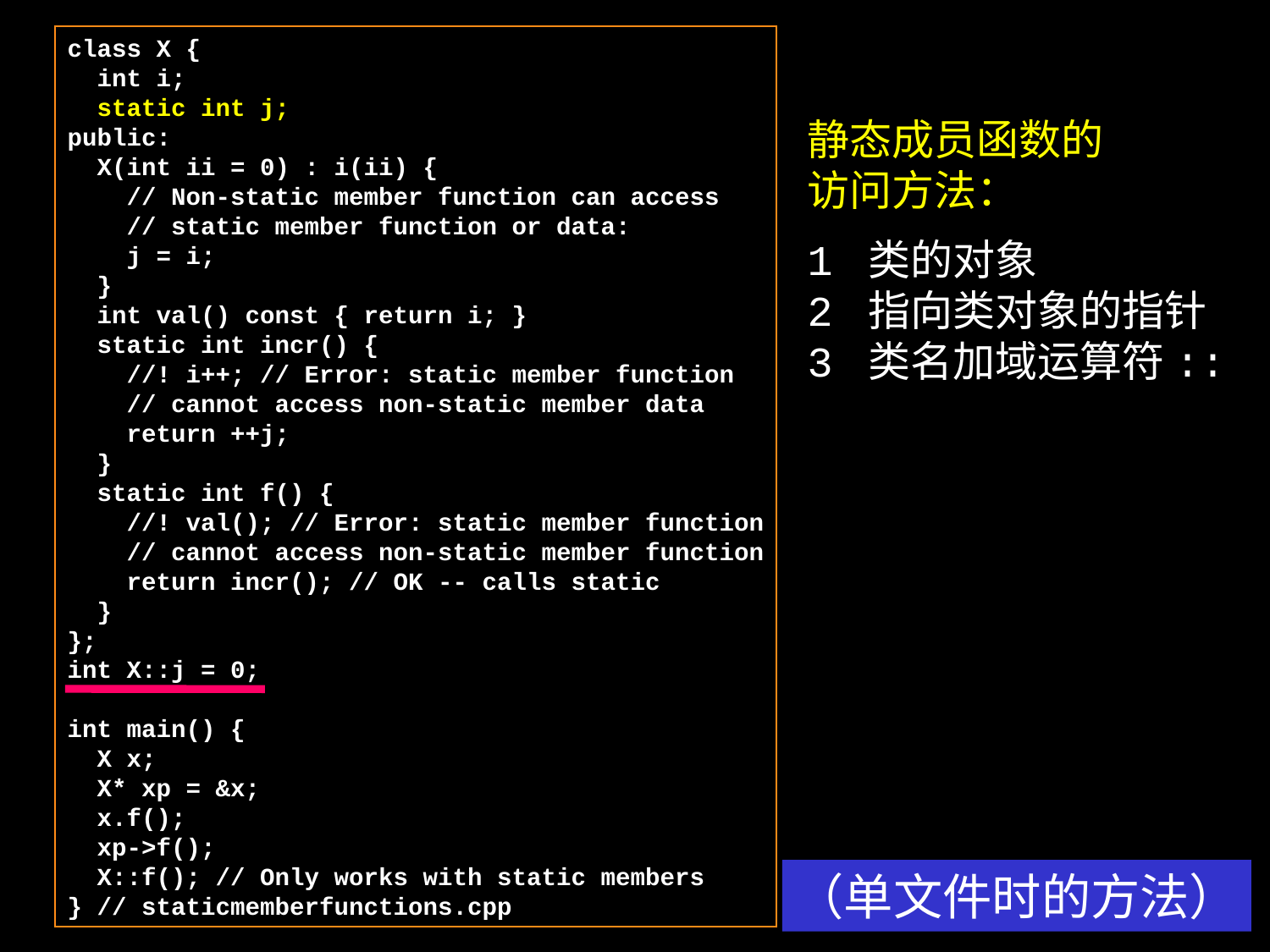

class X {
  int i;
  static int j;
public:
  X(int ii = 0) : i(ii) {
    // Non-static member function can access
    // static member function or data:
    j = i;
  }
  int val() const { return i; }
  static int incr() {
    //! i++; // Error: static member function
    // cannot access non-static member data
    return ++j;
  }
  static int f() {
    //! val(); // Error: static member function
    // cannot access non-static member function
    return incr(); // OK -- calls static
  }
};
int X::j = 0;

int main() {
  X x;
  X* xp = &x;
  x.f();
  xp->f();
  X::f(); // Only works with static members
} // staticmemberfunctions.cpp
静态成员函数的
访问方法：

1 类的对象
2 指向类对象的指针
3 类名加域运算符::

（单文件时的方法）